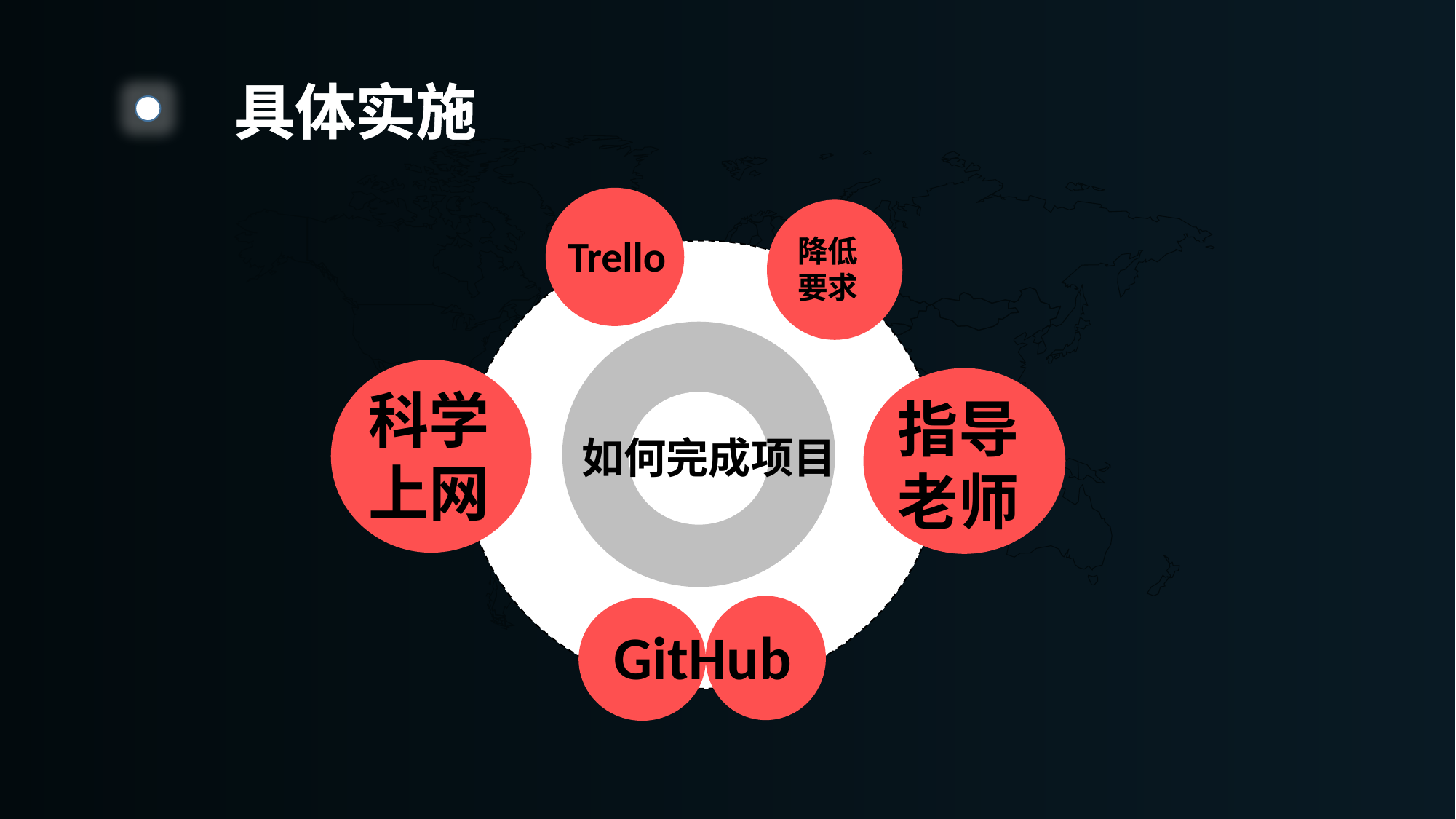

具体实施

降低要求

如何完成项目

Trello
科学上网
指导老师
GitHub